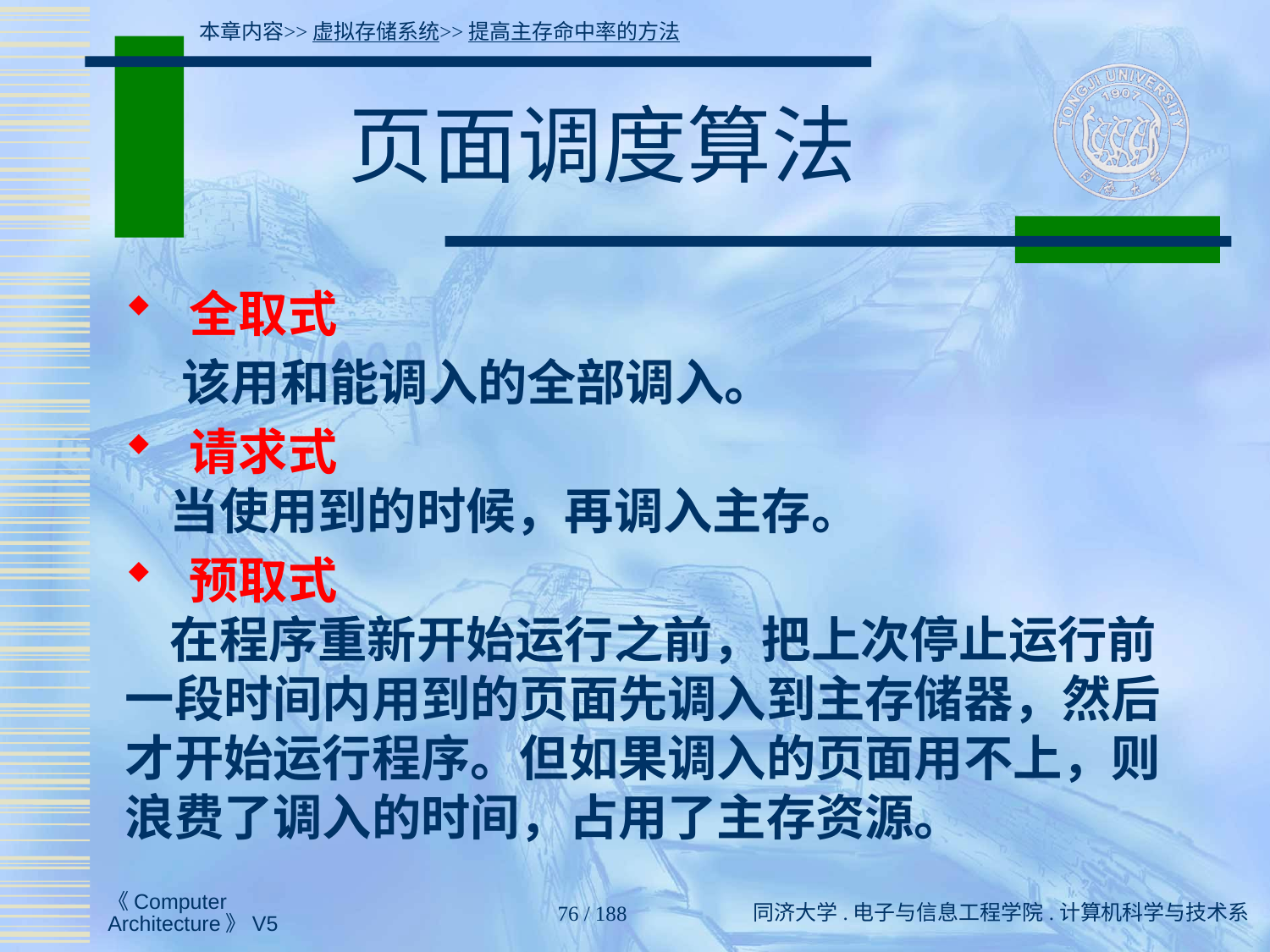

本章内容>>虚拟存储系统>>提高主存命中率的方法
# 页面调度算法
  全取式
    该用和能调入的全部调入。
  请求式
    当使用到的时候，再调入主存。
  预取式
    在程序重新开始运行之前，把上次停止运行前一段时间内用到的页面先调入到主存储器，然后才开始运行程序。但如果调入的页面用不上，则浪费了调入的时间，占用了主存资源。